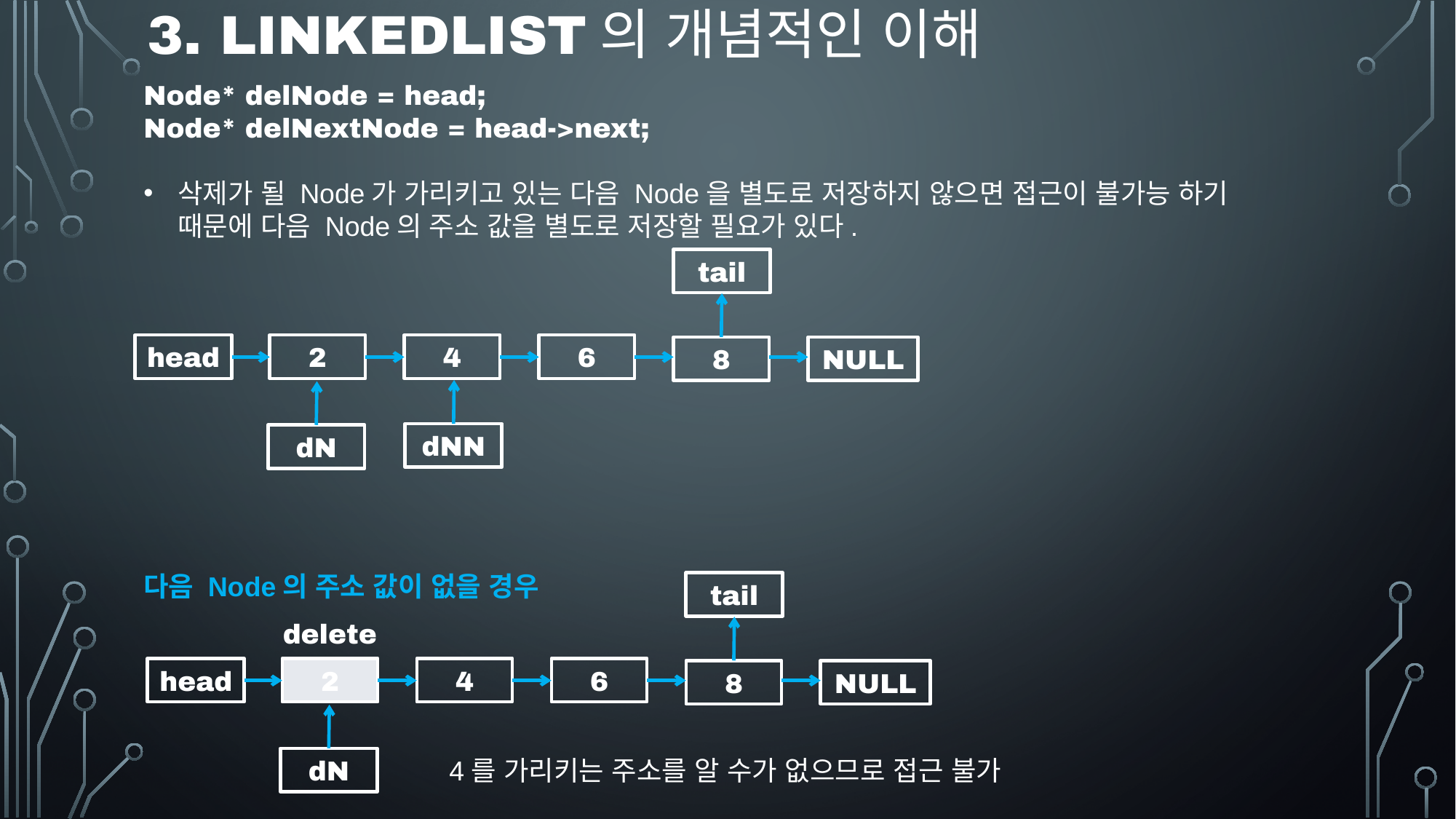

# 3. LinkedList의 개념적인 이해
Node* delNode = head;
Node* delNextNode = head->next;

삭제가 될 Node가 가리키고 있는 다음 Node을 별도로 저장하지 않으면 접근이 불가능 하기 때문에 다음 Node의 주소 값을 별도로 저장할 필요가 있다.

다음 Node의 주소 값이 없을 경우

tail
head
2
4
6
8
NULL
dN
dNN
tail
head
2
4
6
8
NULL
dN
delete
4를 가리키는 주소를 알 수가 없으므로 접근 불가